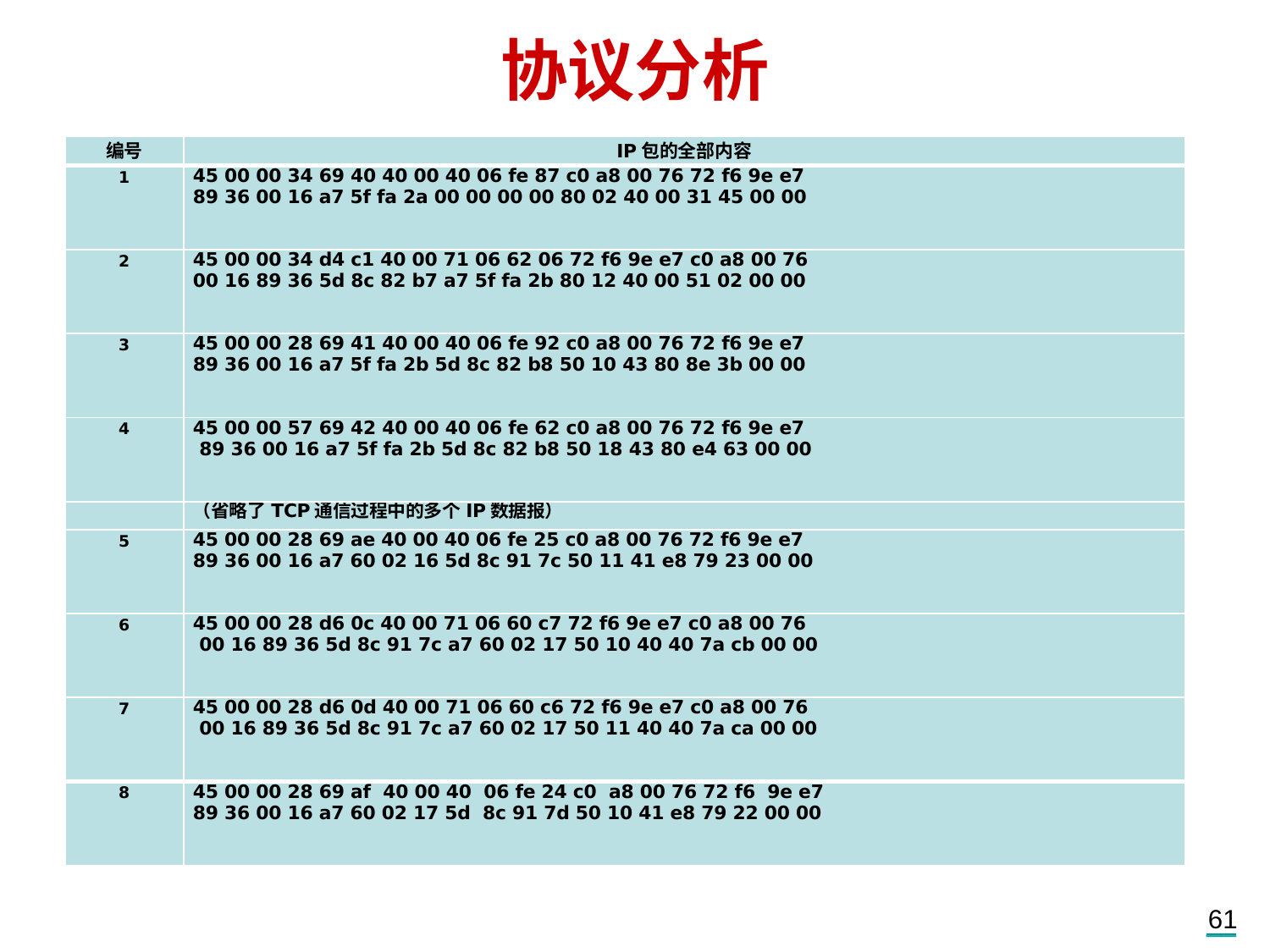

# 协议分析
| 编号 | IP包的全部内容 |
| --- | --- |
| 1 | 45 00 00 34 69 40 40 00 40 06 fe 87 c0 a8 00 76 72 f6 9e e7 89 36 00 16 a7 5f fa 2a 00 00 00 00 80 02 40 00 31 45 00 00 |
| 2 | 45 00 00 34 d4 c1 40 00 71 06 62 06 72 f6 9e e7 c0 a8 00 76 00 16 89 36 5d 8c 82 b7 a7 5f fa 2b 80 12 40 00 51 02 00 00 |
| 3 | 45 00 00 28 69 41 40 00 40 06 fe 92 c0 a8 00 76 72 f6 9e e7 89 36 00 16 a7 5f fa 2b 5d 8c 82 b8 50 10 43 80 8e 3b 00 00 |
| 4 | 45 00 00 57 69 42 40 00 40 06 fe 62 c0 a8 00 76 72 f6 9e e7 89 36 00 16 a7 5f fa 2b 5d 8c 82 b8 50 18 43 80 e4 63 00 00 |
|  | （省略了TCP通信过程中的多个IP数据报） |
| 5 | 45 00 00 28 69 ae 40 00 40 06 fe 25 c0 a8 00 76 72 f6 9e e7 89 36 00 16 a7 60 02 16 5d 8c 91 7c 50 11 41 e8 79 23 00 00 |
| 6 | 45 00 00 28 d6 0c 40 00 71 06 60 c7 72 f6 9e e7 c0 a8 00 76 00 16 89 36 5d 8c 91 7c a7 60 02 17 50 10 40 40 7a cb 00 00 |
| 7 | 45 00 00 28 d6 0d 40 00 71 06 60 c6 72 f6 9e e7 c0 a8 00 76 00 16 89 36 5d 8c 91 7c a7 60 02 17 50 11 40 40 7a ca 00 00 |
| 8 | 45 00 00 28 69 af 40 00 40 06 fe 24 c0 a8 00 76 72 f6 9e e7 89 36 00 16 a7 60 02 17 5d 8c 91 7d 50 10 41 e8 79 22 00 00 |